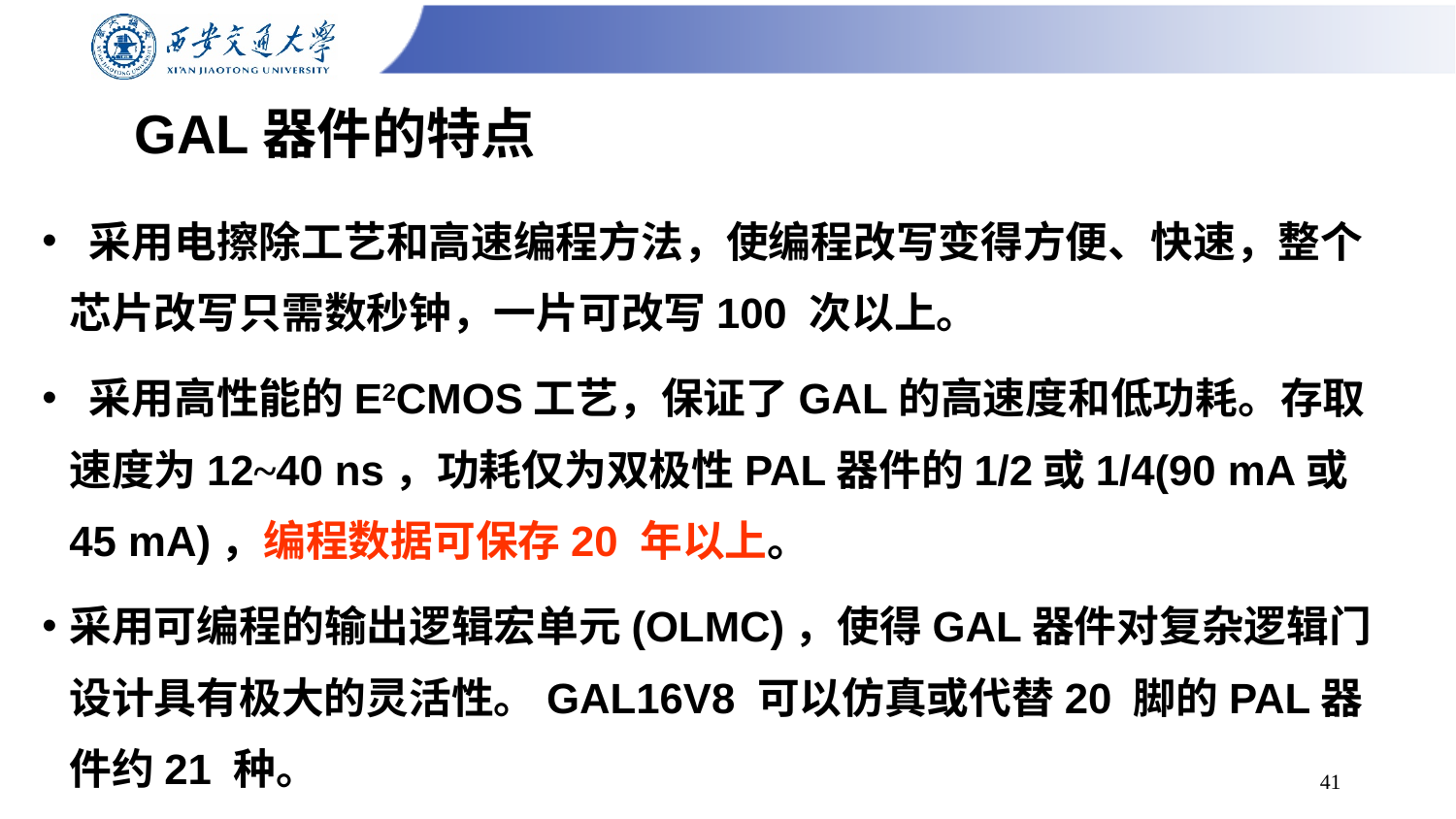

# GAL器件的特点
 采用电擦除工艺和高速编程方法，使编程改写变得方便、快速，整个芯片改写只需数秒钟，一片可改写100 次以上。
 采用高性能的E2CMOS工艺，保证了GAL的高速度和低功耗。存取速度为12~40 ns，功耗仅为双极性PAL器件的1/2或1/4(90 mA或45 mA)，编程数据可保存20 年以上。
采用可编程的输出逻辑宏单元(OLMC)，使得GAL器件对复杂逻辑门设计具有极大的灵活性。GAL16V8 可以仿真或代替20 脚的PAL器件约21 种。

41